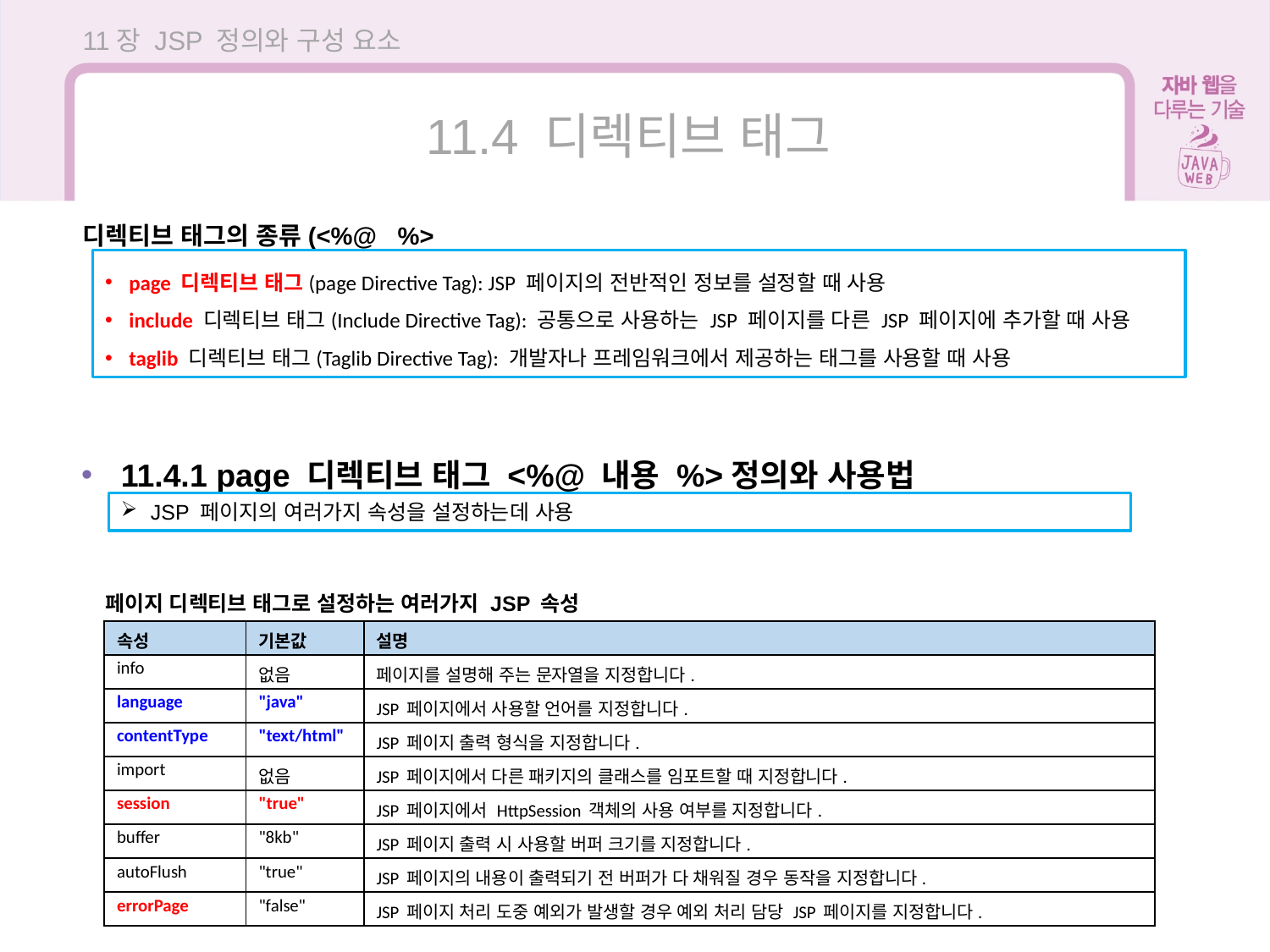

11장 JSP 정의와 구성 요소
11.4 디렉티브 태그
디렉티브 태그의 종류(<%@   %>
page 디렉티브 태그(page Directive Tag): JSP 페이지의 전반적인 정보를 설정할 때 사용
include 디렉티브 태그(Include Directive Tag): 공통으로 사용하는 JSP 페이지를 다른 JSP 페이지에 추가할 때 사용
taglib 디렉티브 태그(Taglib Directive Tag): 개발자나 프레임워크에서 제공하는 태그를 사용할 때 사용
11.4.1 page 디렉티브 태그 <%@ 내용 %>정의와 사용법
 JSP 페이지의 여러가지 속성을 설정하는데 사용
페이지 디렉티브 태그로 설정하는 여러가지 JSP 속성
| 속성 | 기본값 | 설명 |
| --- | --- | --- |
| info | 없음 | 페이지를 설명해 주는 문자열을 지정합니다. |
| language | "java" | JSP 페이지에서 사용할 언어를 지정합니다. |
| contentType | "text/html" | JSP 페이지 출력 형식을 지정합니다. |
| import | 없음 | JSP 페이지에서 다른 패키지의 클래스를 임포트할 때 지정합니다. |
| session | "true" | JSP 페이지에서 HttpSession 객체의 사용 여부를 지정합니다. |
| buffer | "8kb" | JSP 페이지 출력 시 사용할 버퍼 크기를 지정합니다. |
| autoFlush | "true" | JSP 페이지의 내용이 출력되기 전 버퍼가 다 채워질 경우 동작을 지정합니다. |
| errorPage | "false" | JSP 페이지 처리 도중 예외가 발생할 경우 예외 처리 담당 JSP 페이지를 지정합니다. |